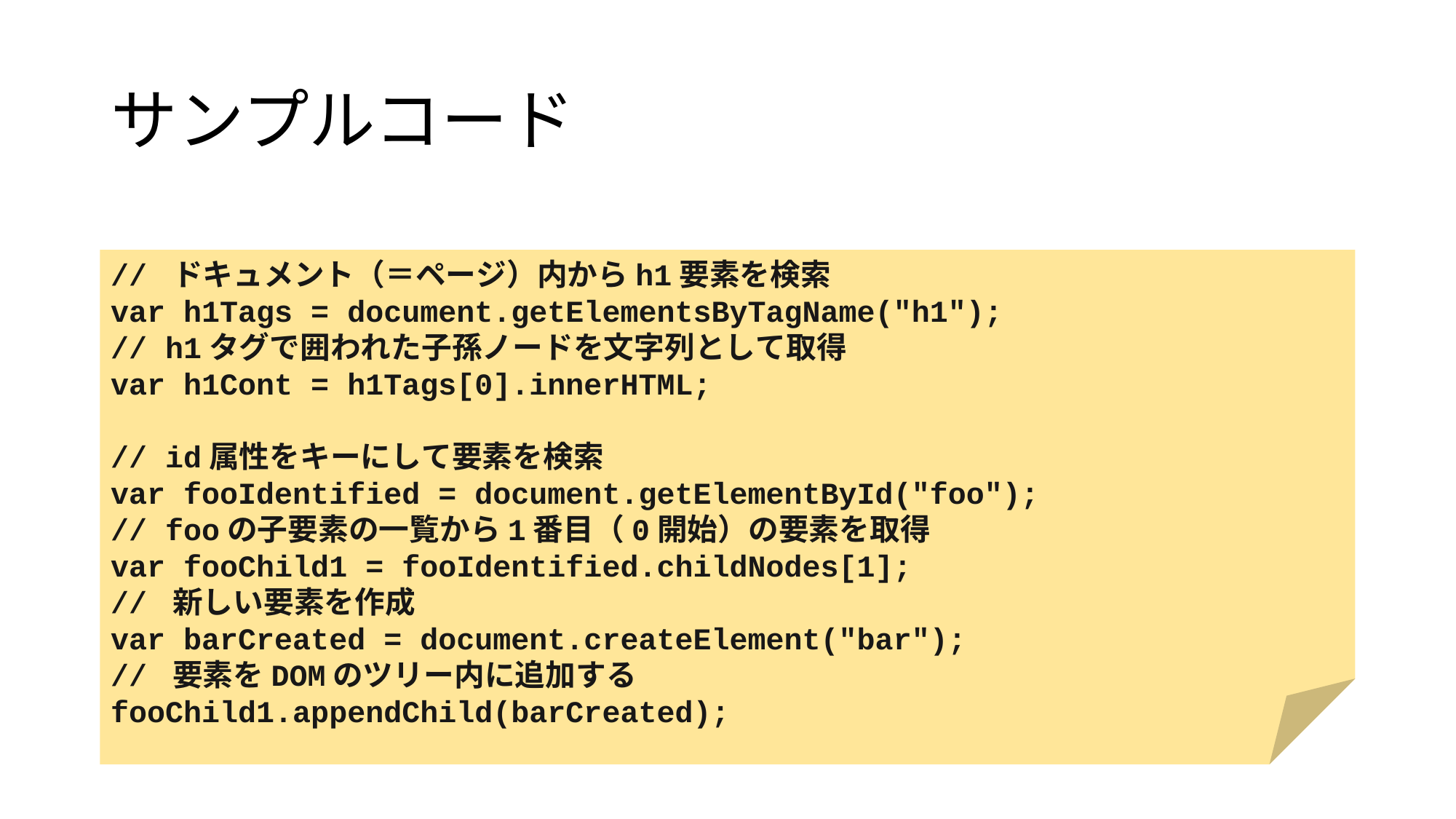

# サンプルコード
// ドキュメント（＝ページ）内からh1要素を検索
var h1Tags = document.getElementsByTagName("h1");
// h1タグで囲われた子孫ノードを文字列として取得
var h1Cont = h1Tags[0].innerHTML;

// id属性をキーにして要素を検索
var fooIdentified = document.getElementById("foo");
// fooの子要素の一覧から1番目（0開始）の要素を取得
var fooChild1 = fooIdentified.childNodes[1];
// 新しい要素を作成
var barCreated = document.createElement("bar");
// 要素をDOMのツリー内に追加する
fooChild1.appendChild(barCreated);